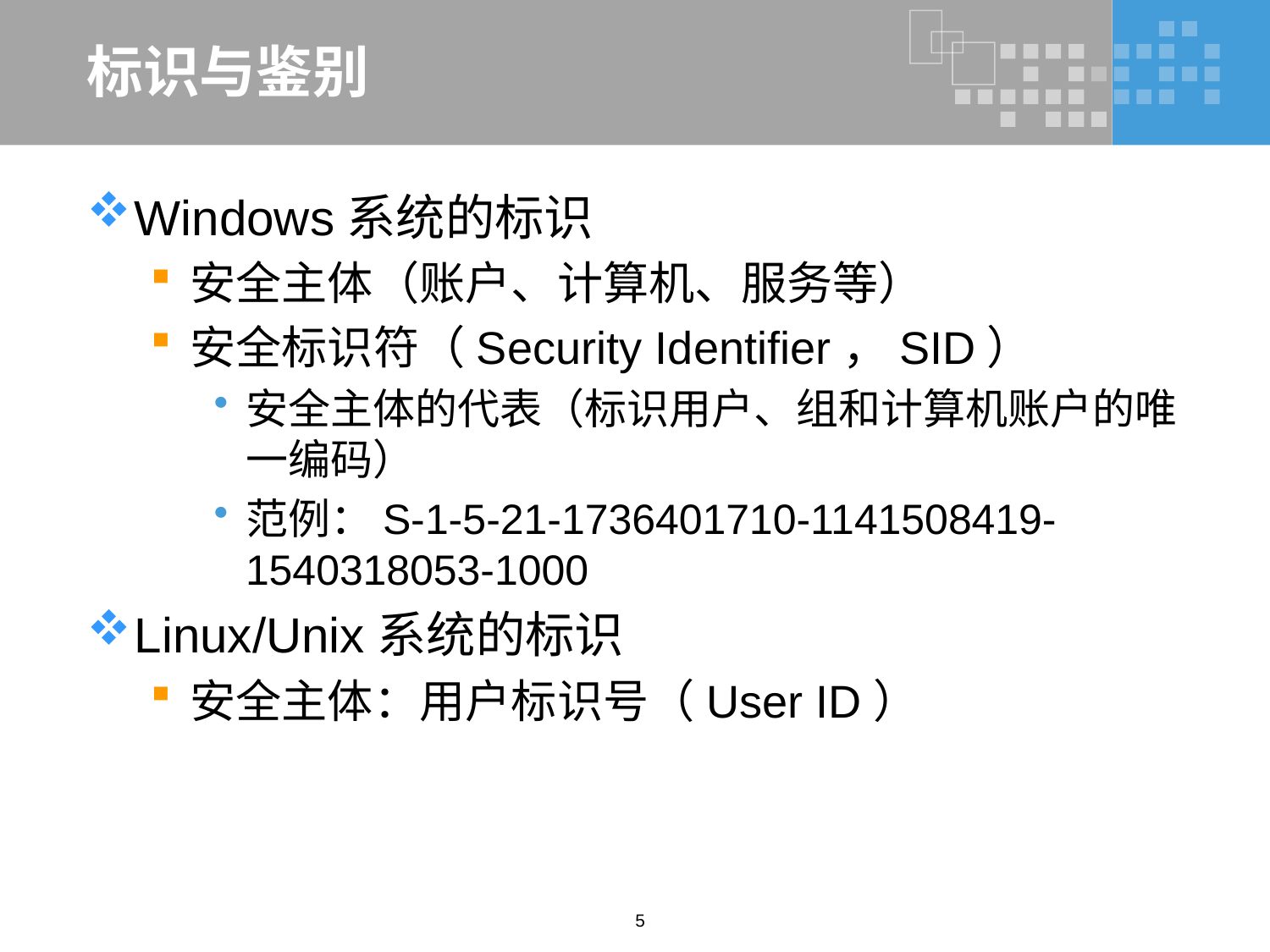

# 标识与鉴别
Windows系统的标识
安全主体（账户、计算机、服务等）
安全标识符（Security Identifier，SID）
安全主体的代表（标识用户、组和计算机账户的唯一编码）
范例：S-1-5-21-1736401710-1141508419-1540318053-1000
Linux/Unix系统的标识
安全主体：用户标识号（User ID）

5